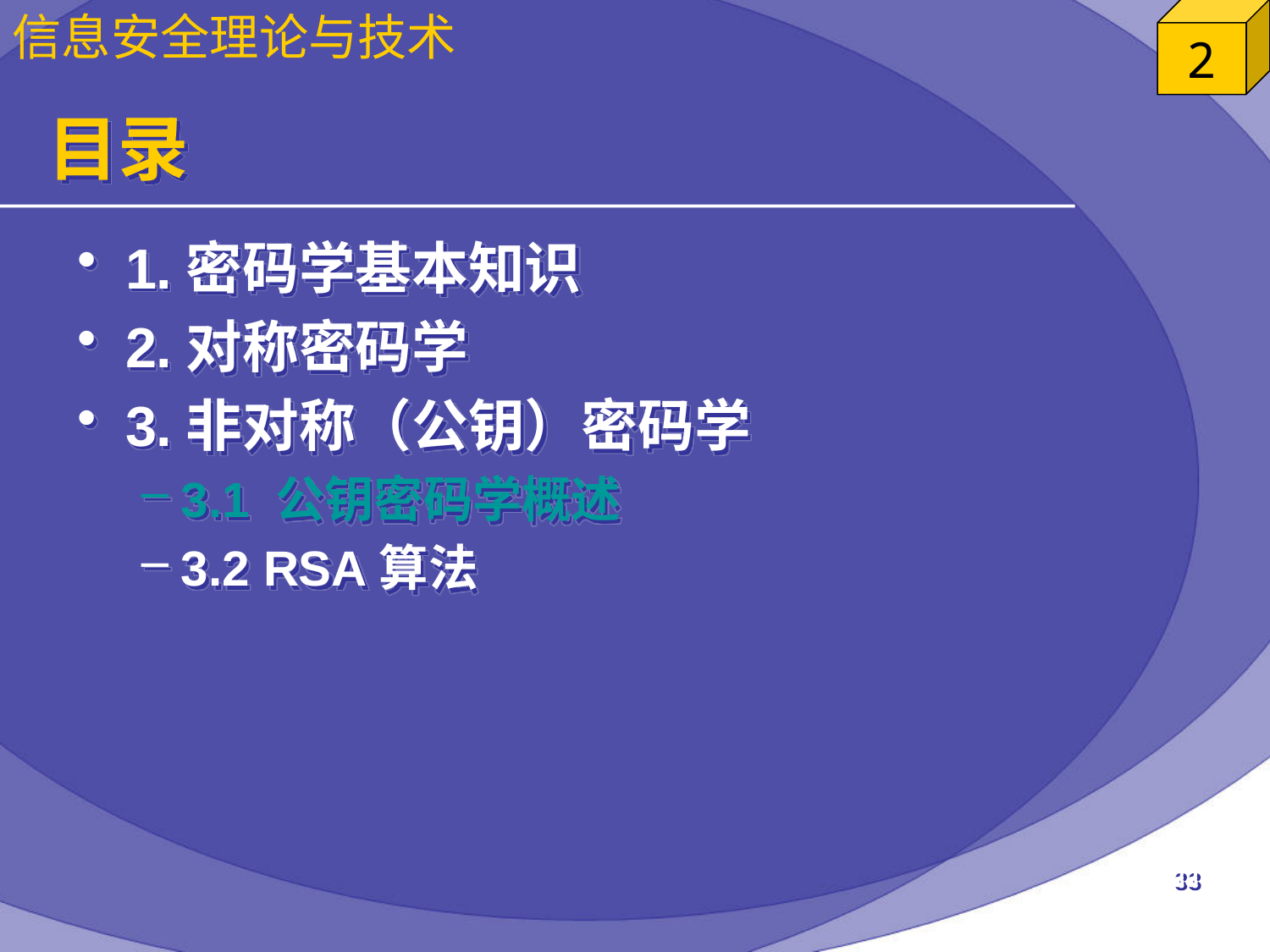

# 目录

1.密码学基本知识
2.对称密码学
3.非对称（公钥）密码学
3.1 公钥密码学概述
3.2 RSA算法
33